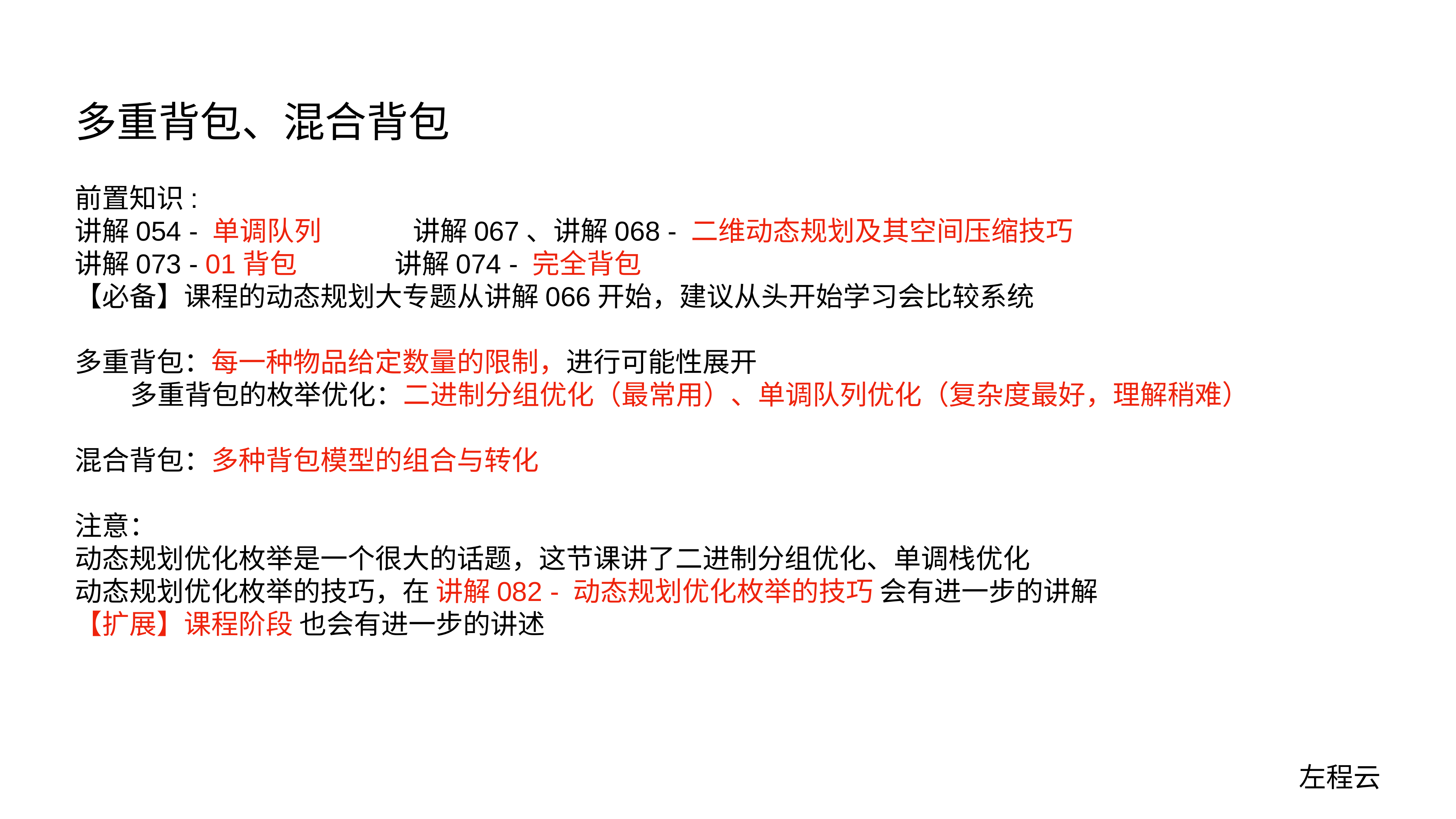

# 多重背包、混合背包
前置知识:
讲解054 - 单调队列               讲解067、讲解068 - 二维动态规划及其空间压缩技巧
讲解073 - 01背包                讲解074 - 完全背包
【必备】课程的动态规划大专题从讲解066开始，建议从头开始学习会比较系统

多重背包：每一种物品给定数量的限制，进行可能性展开
        多重背包的枚举优化：二进制分组优化（最常用）、单调队列优化（复杂度最好，理解稍难）

混合背包：多种背包模型的组合与转化

注意：
动态规划优化枚举是一个很大的话题，这节课讲了二进制分组优化、单调栈优化
动态规划优化枚举的技巧，在 讲解082 - 动态规划优化枚举的技巧 会有进一步的讲解
【扩展】课程阶段 也会有进一步的讲述
左程云